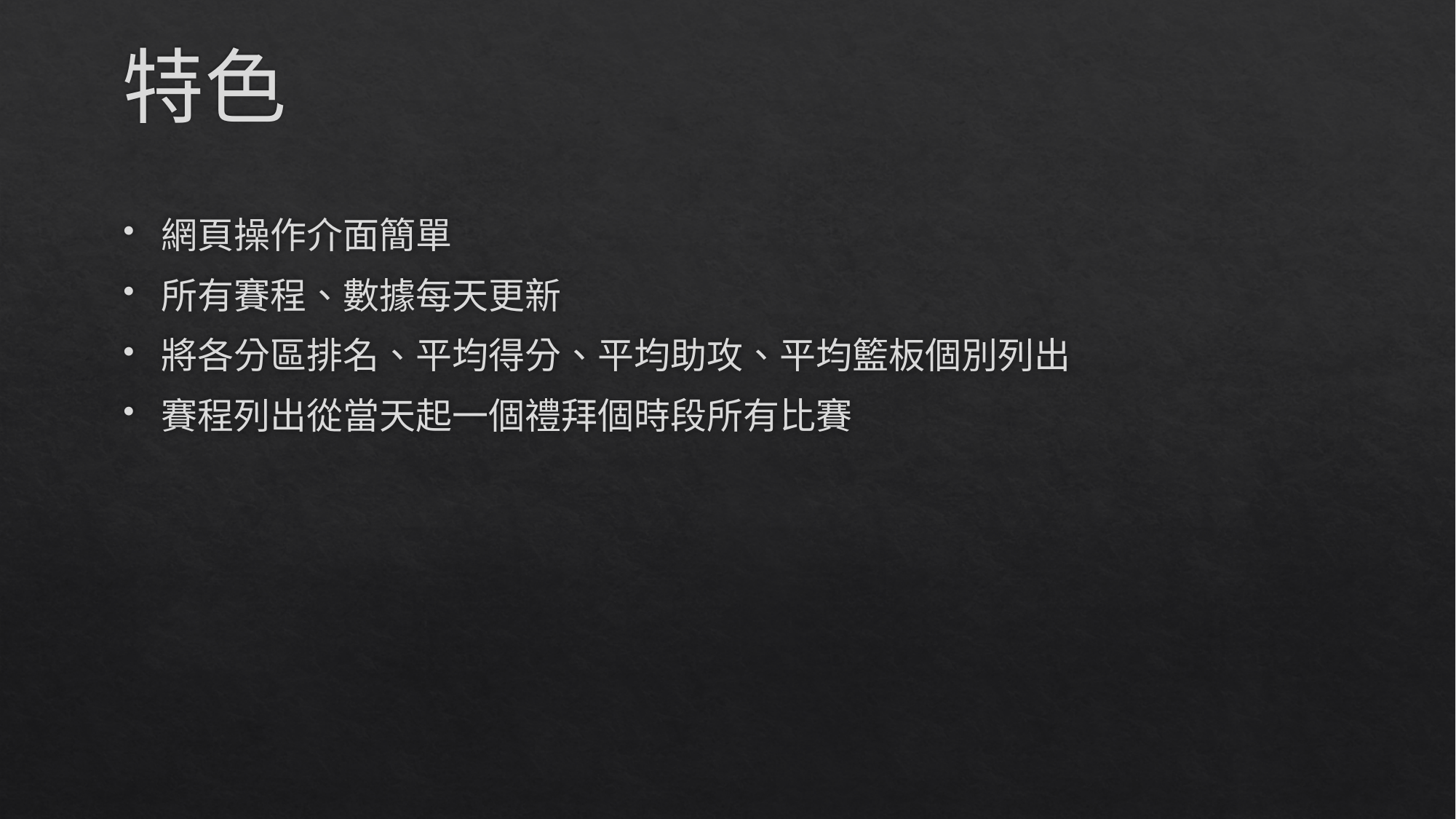

# 特色
網頁操作介面簡單
所有賽程、數據每天更新
將各分區排名、平均得分、平均助攻、平均籃板個別列出
賽程列出從當天起一個禮拜個時段所有比賽